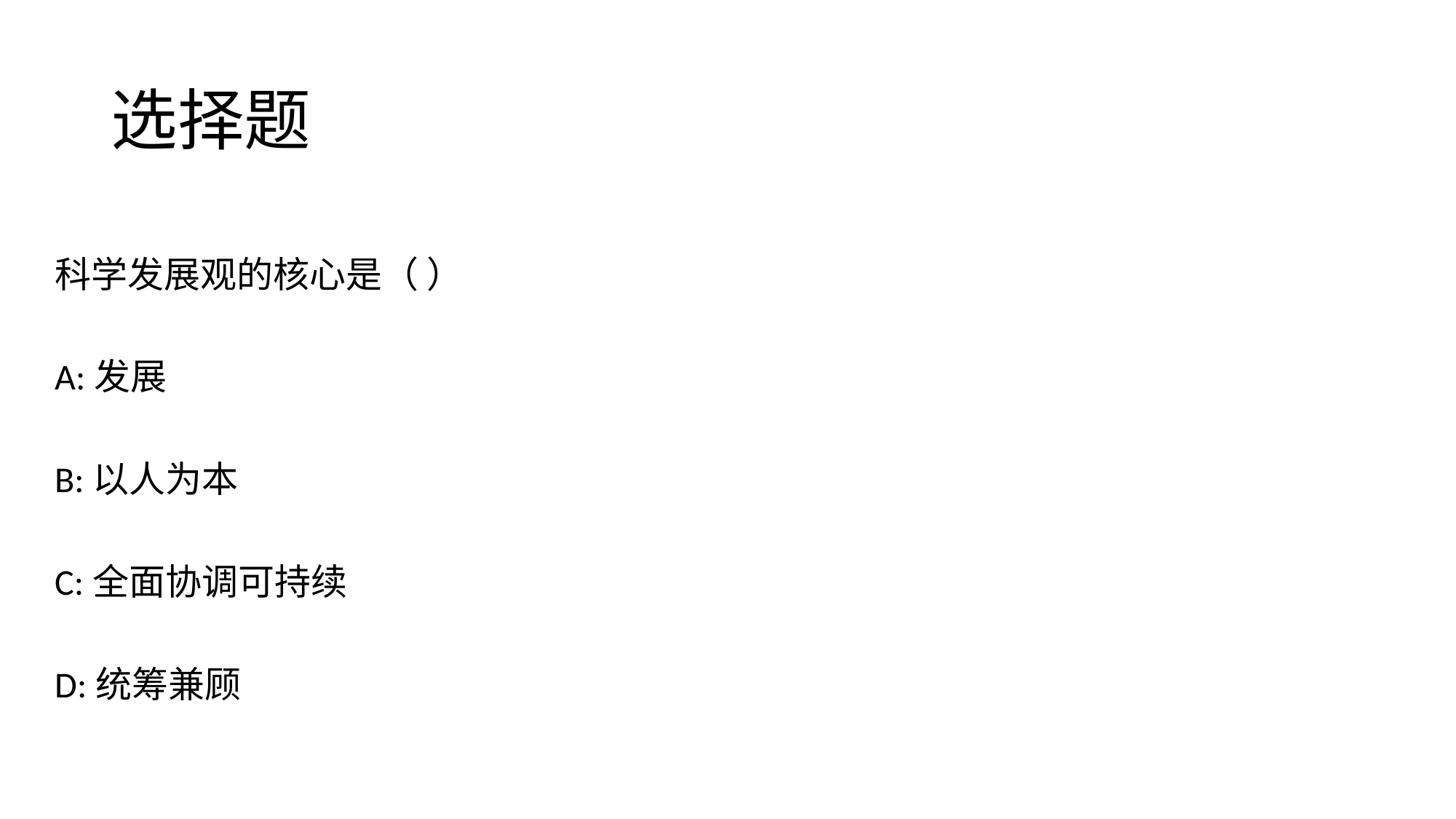

# 选择题
科学发展观的核心是（ ）
A:发展
B:以人为本
C:全面协调可持续
D:统筹兼顾